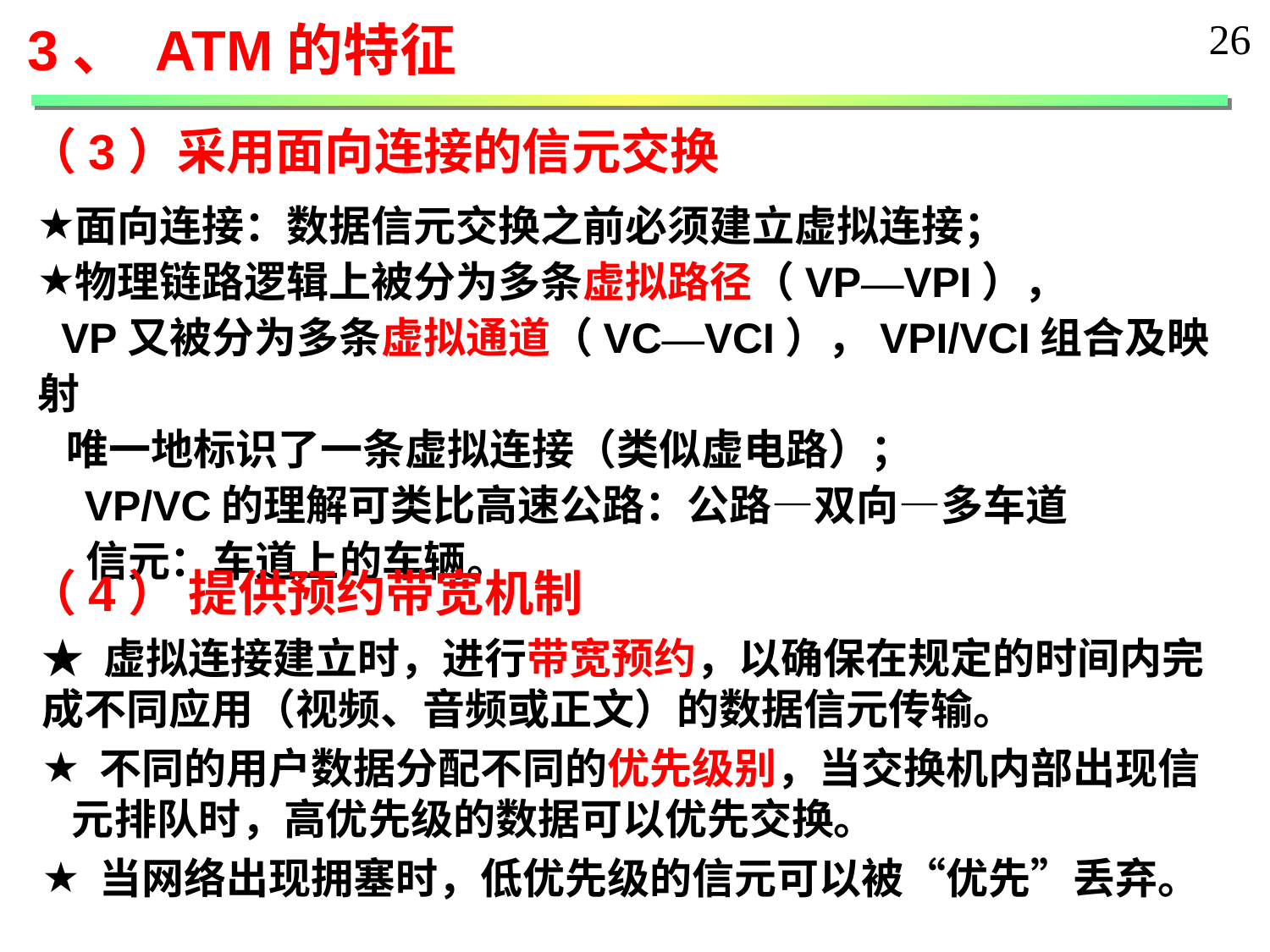

26
3、 ATM的特征

（3）采用面向连接的信元交换
面向连接：数据信元交换之前必须建立虚拟连接；
物理链路逻辑上被分为多条虚拟路径（VP—VPI），
  VP又被分为多条虚拟通道（VC—VCI），VPI/VCI组合及映射
  唯一地标识了一条虚拟连接（类似虚电路）；
    VP/VC的理解可类比高速公路：公路—双向—多车道
    信元：车道上的车辆。
（4） 提供预约带宽机制
★ 虚拟连接建立时，进行带宽预约，以确保在规定的时间内完成不同应用（视频、音频或正文）的数据信元传输。
 不同的用户数据分配不同的优先级别，当交换机内部出现信元排队时，高优先级的数据可以优先交换。
 当网络出现拥塞时，低优先级的信元可以被“优先”丢弃。